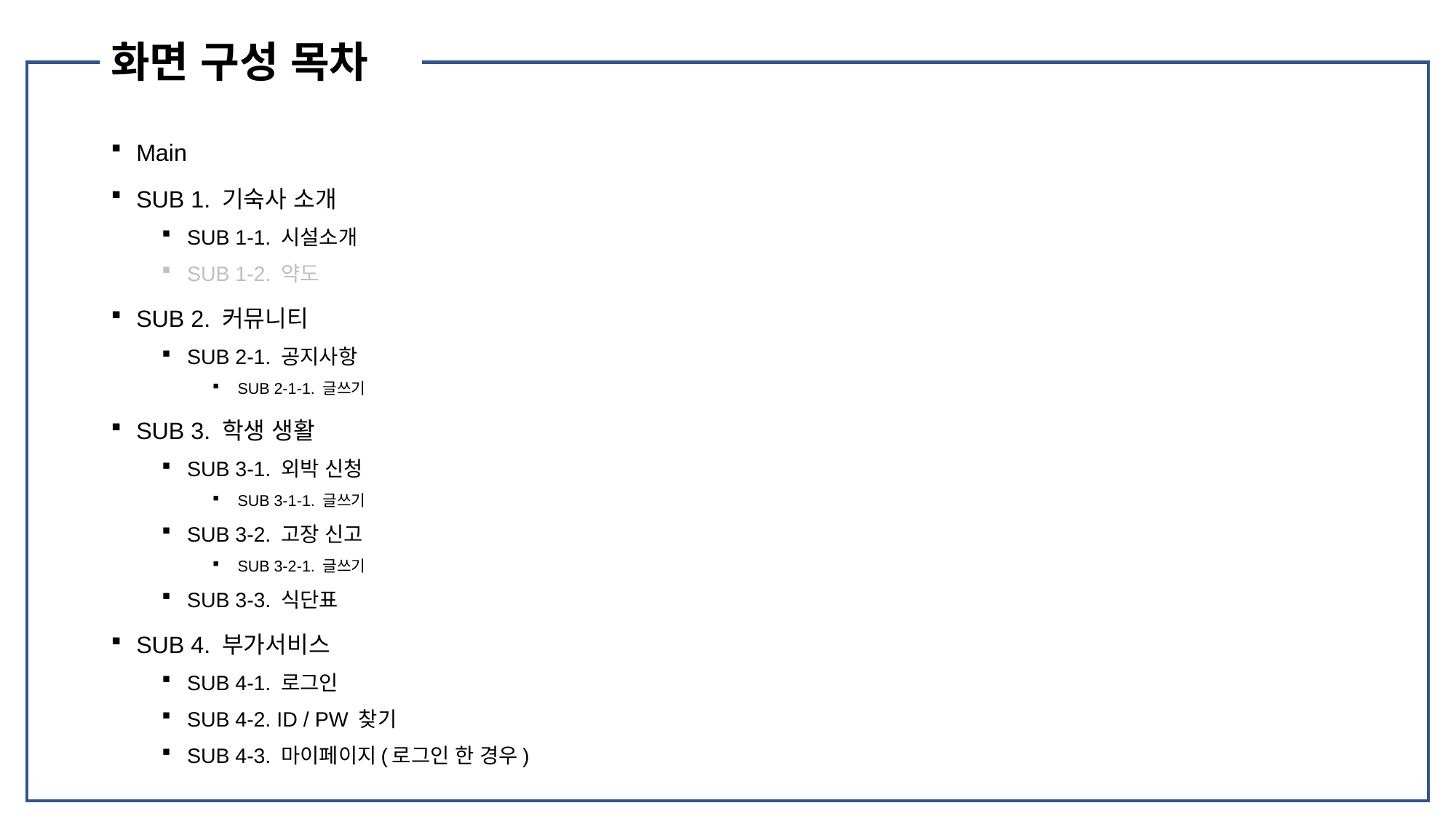

# 화면 구성 목차

Main
SUB 1. 기숙사 소개
SUB 1-1. 시설소개
SUB 1-2. 약도
SUB 2. 커뮤니티
SUB 2-1. 공지사항
SUB 2-1-1. 글쓰기
SUB 3. 학생 생활
SUB 3-1. 외박 신청
SUB 3-1-1. 글쓰기
SUB 3-2. 고장 신고
SUB 3-2-1. 글쓰기
SUB 3-3. 식단표
SUB 4. 부가서비스
SUB 4-1. 로그인
SUB 4-2. ID / PW 찾기
SUB 4-3. 마이페이지(로그인 한 경우)